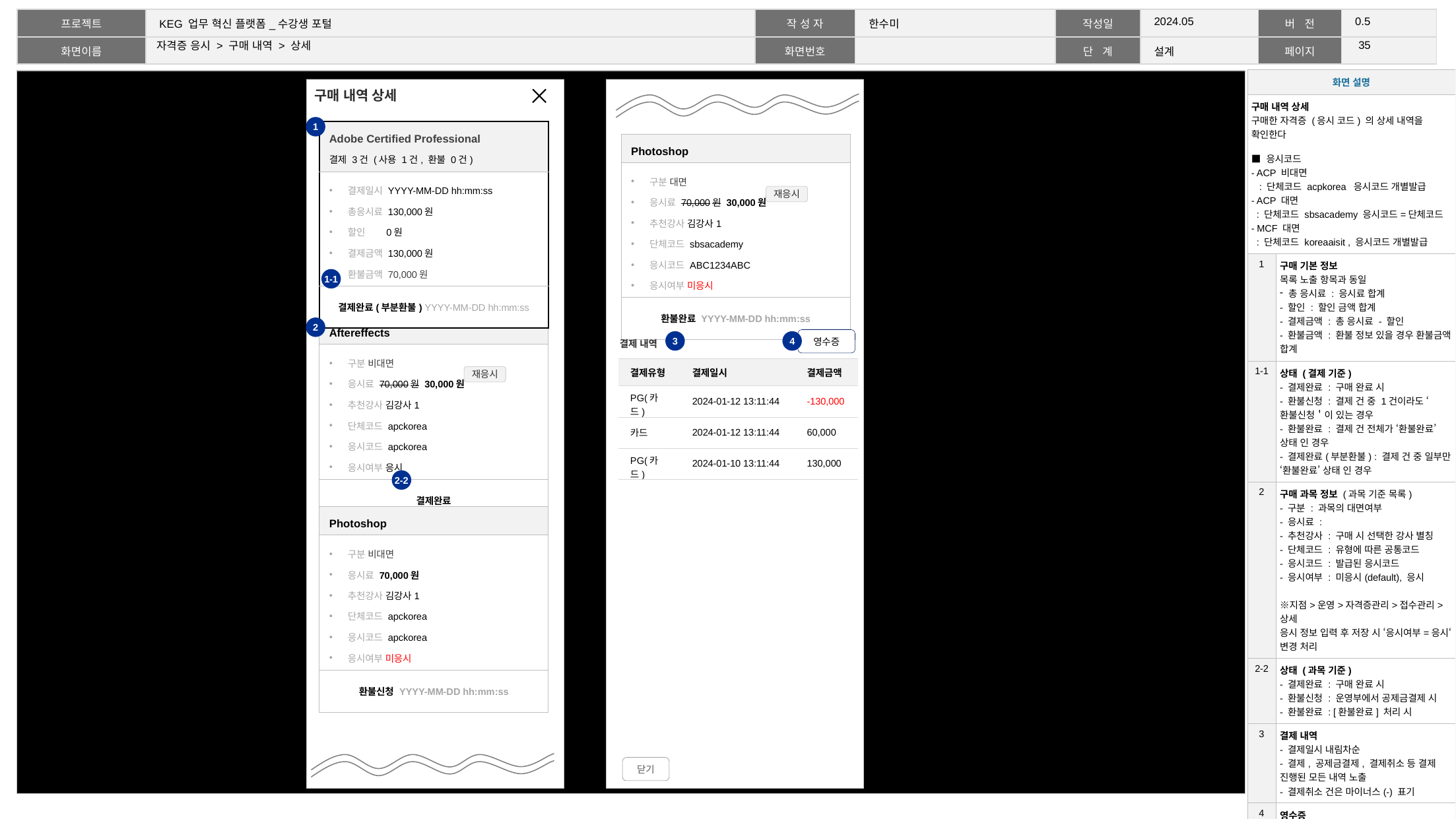

35

# 자격증 응시 > 구매 내역 > 상세
| 화면 설명 |  |
| --- | --- |
| 구매 내역 상세 구매한 자격증 (응시 코드) 의 상세 내역을 확인한다 ■ 응시코드 - ACP 비대면 : 단체코드 acpkorea 응시코드 개별발급 - ACP 대면 : 단체코드 sbsacademy 응시코드=단체코드 - MCF 대면 : 단체코드 koreaaisit , 응시코드 개별발급 |  |
| 1 | 구매 기본 정보 목록 노출 항목과 동일 총 응시료 : 응시료 합계 - 할인 : 할인 금액 합계 - 결제금액 : 총 응시료 - 할인 - 환불금액 : 환불 정보 있을 경우 환불금액 합계 |
| 1-1 | 상태 (결제 기준) - 결제완료 : 구매 완료 시 - 환불신청 : 결제 건 중 1건이라도 ‘환불신청＇이 있는 경우 - 환불완료 : 결제 건 전체가 ‘환불완료’ 상태 인 경우 - 결제완료(부분환불) : 결제 건 중 일부만 ‘환불완료’ 상태 인 경우 |
| 2 | 구매 과목 정보 (과목 기준 목록) - 구분 : 과목의 대면여부 - 응시료 : - 추천강사 : 구매 시 선택한 강사 별칭 - 단체코드 : 유형에 따른 공통코드 - 응시코드 : 발급된 응시코드 - 응시여부 : 미응시(default), 응시 ※지점>운영>자격증관리>접수관리>상세 응시 정보 입력 후 저장 시 ‘응시여부=응시‘ 변경 처리 |
| 2-2 | 상태 (과목 기준) - 결제완료 : 구매 완료 시 - 환불신청 : 운영부에서 공제금결제 시 - 환불완료 : [환불완료] 처리 시 |
| 3 | 결제 내역 - 결제일시 내림차순 - 결제, 공제금결제, 결제취소 등 결제 진행된 모든 내역 노출 - 결제취소 건은 마이너스(-) 표기 |
| 4 | 영수증 버튼 클릭 시 카드 영수증 팝업 노출 - 디폴트 : 카드 영수증 - 환불완료 시 : 카드 취소 영수증 ■PG 결제 진행 시에만 해당 버튼 노출 |
구매 내역 상세

1
| Adobe Certified Professional 결제 3건 (사용 1건, 환불 0건) |
| --- |
| 결제일시 YYYY-MM-DD hh:mm:ss 총응시료 130,000원 할인 0원 결제금액 130,000원 환불금액 70,000원 |
| 결제완료(부분환불) YYYY-MM-DD hh:mm:ss |
| Photoshop |
| --- |
| 구분 대면 응시료 70,000원 30,000원 추천강사 김강사1 단체코드 sbsacademy 응시코드 ABC1234ABC 응시여부 미응시 |
| 환불완료 YYYY-MM-DD hh:mm:ss |
재응시
1-1
| Aftereffects |
| --- |
| 구분 비대면 응시료 70,000원 30,000원 추천강사 김강사1 단체코드 apckorea 응시코드 apckorea 응시여부 응시 |
| 결제완료 |
2
결제 내역
영수증
3
4
| 결제유형 | 결제일시 | 결제금액 |
| --- | --- | --- |
| PG(카드) | 2024-01-12 13:11:44 | -130,000 |
| 카드 | 2024-01-12 13:11:44 | 60,000 |
| PG(카드) | 2024-01-10 13:11:44 | 130,000 |
재응시
2-2
| Photoshop |
| --- |
| 구분 비대면 응시료 70,000원 추천강사 김강사1 단체코드 apckorea 응시코드 apckorea 응시여부 미응시 |
| 환불신청 YYYY-MM-DD hh:mm:ss |

닫기